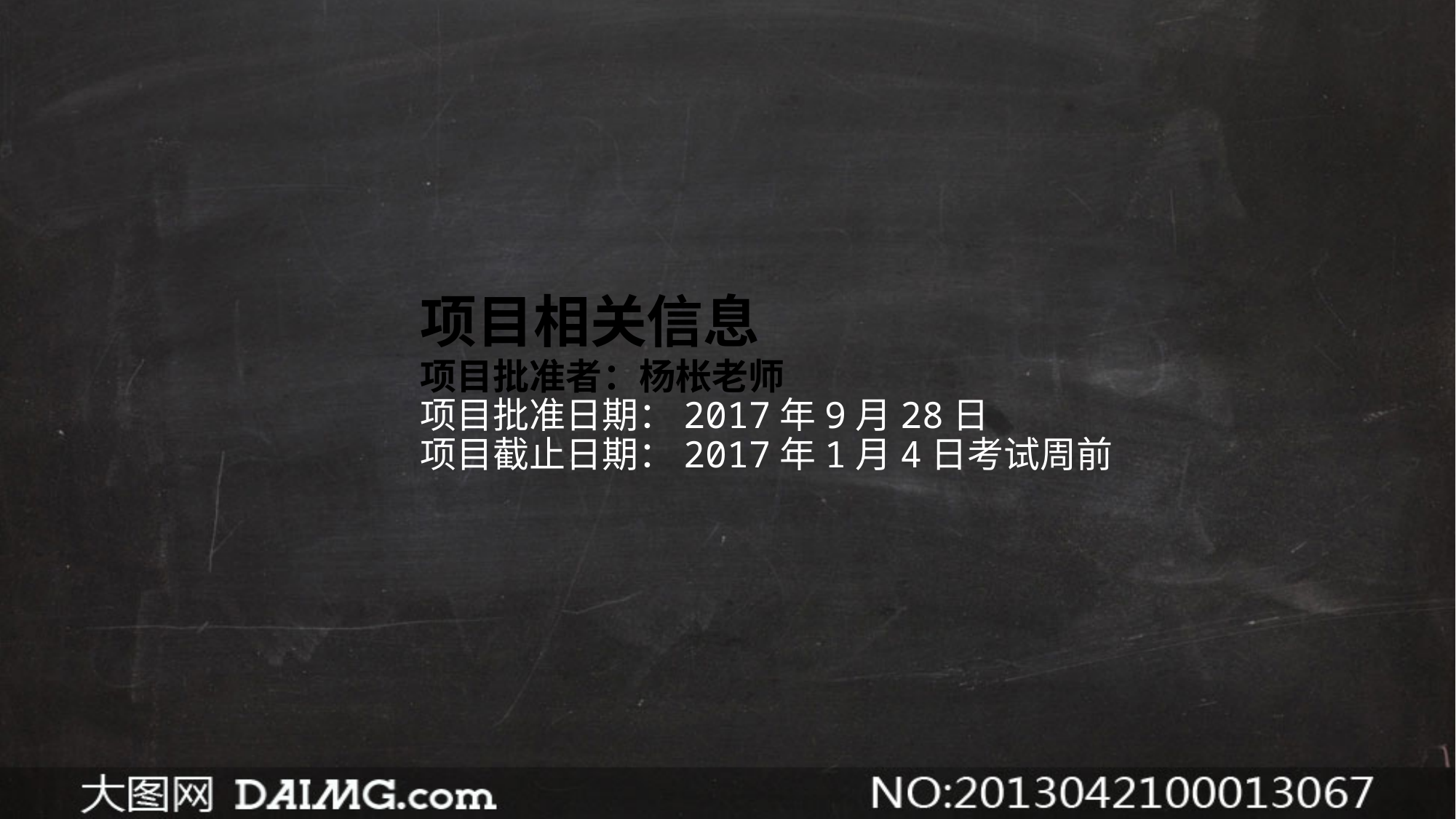

项目相关信息
项目批准者：杨枨老师
项目批准日期：2017年9月28日
项目截止日期：2017年1月4日考试周前